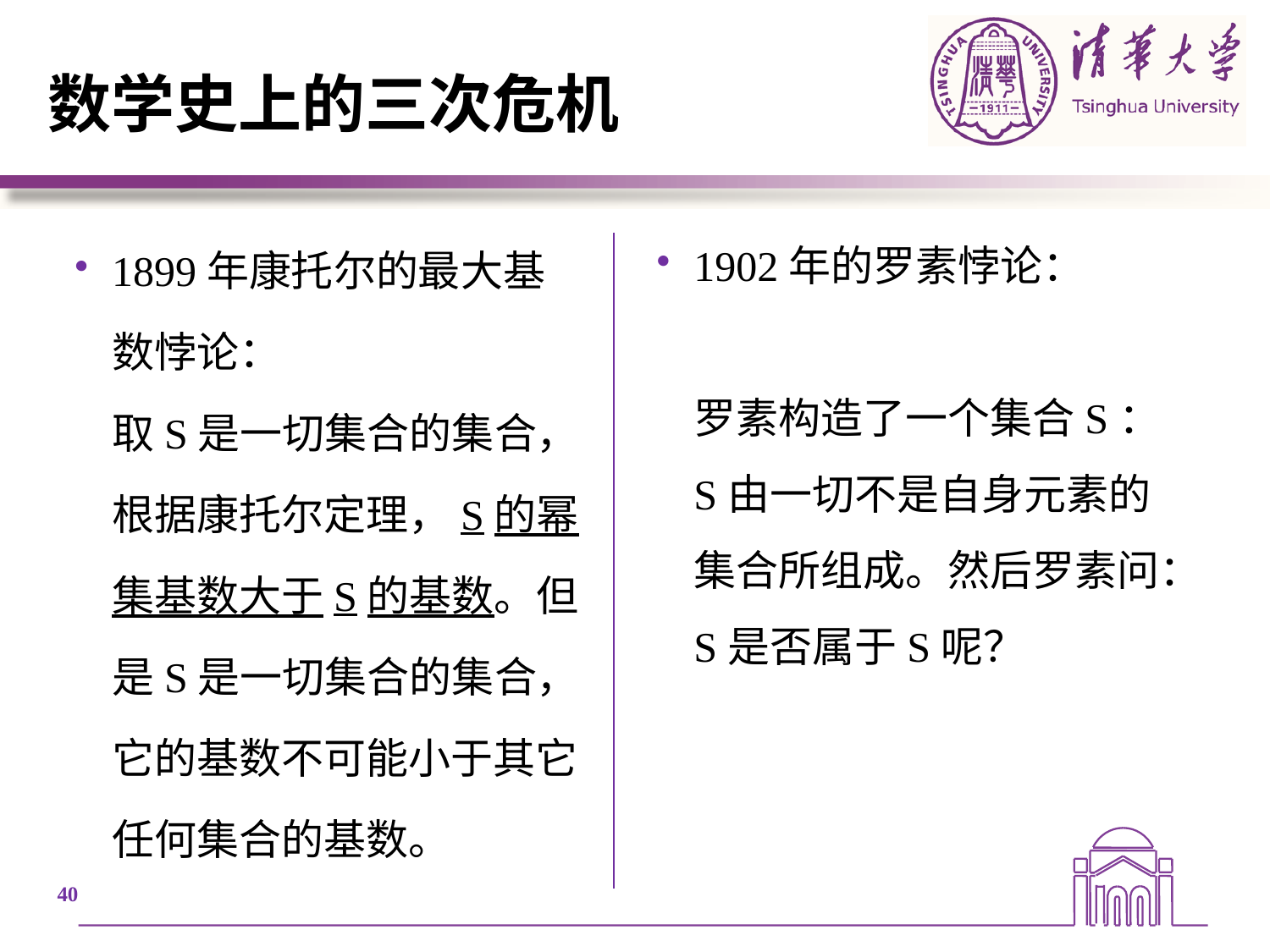

# 数学史上的三次危机
1899年康托尔的最大基数悖论：
取S是一切集合的集合，根据康托尔定理，S的幂集基数大于S的基数。但是S是一切集合的集合，它的基数不可能小于其它任何集合的基数。
1902年的罗素悖论：
罗素构造了一个集合S：S由一切不是自身元素的集合所组成。然后罗素问：S是否属于S呢？